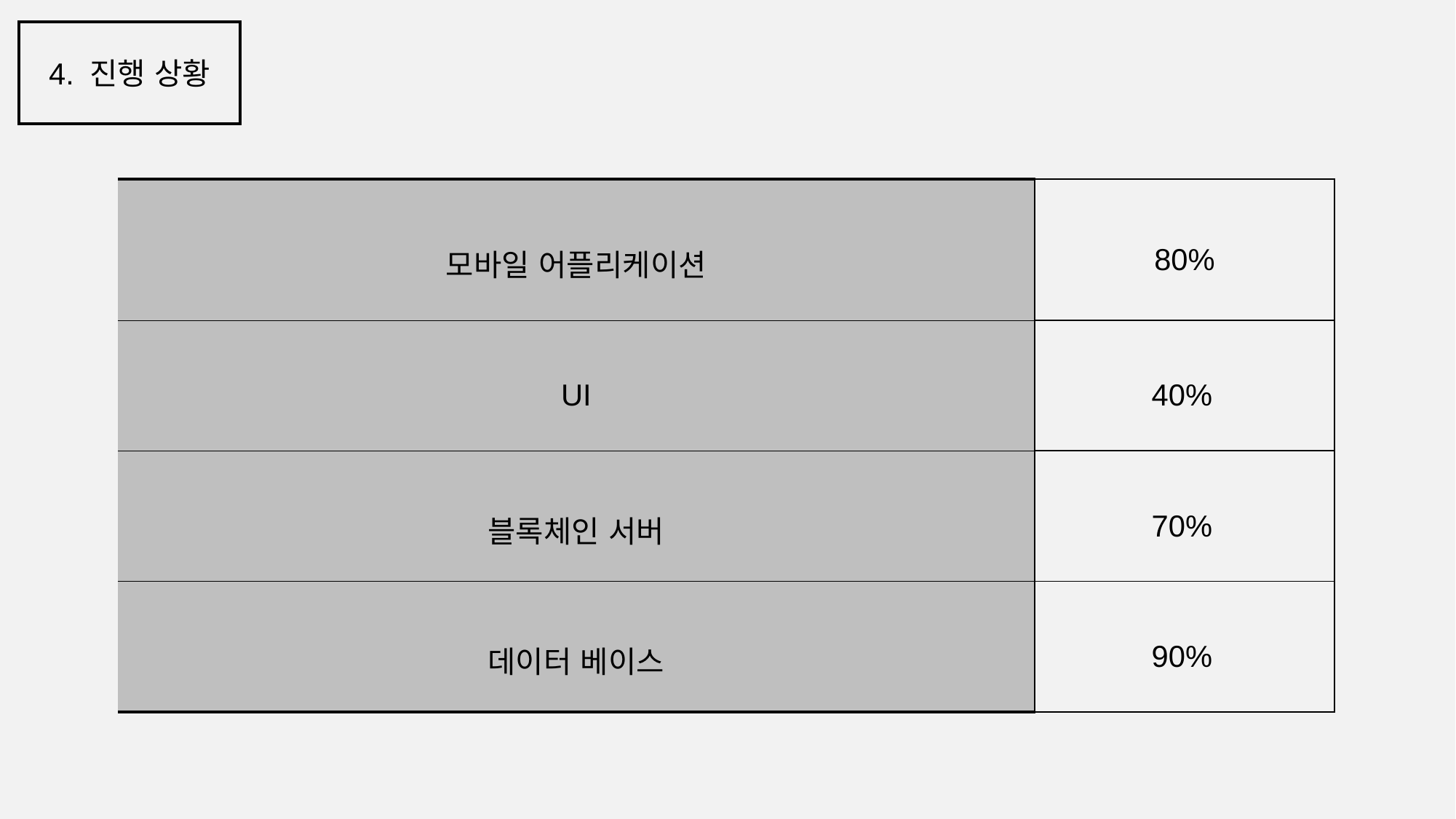

4. 진행 상황
| 모바일 어플리케이션 | 80% |
| --- | --- |
| UI | 40% |
| 블록체인 서버 | 70% |
| 데이터 베이스 | 90% |